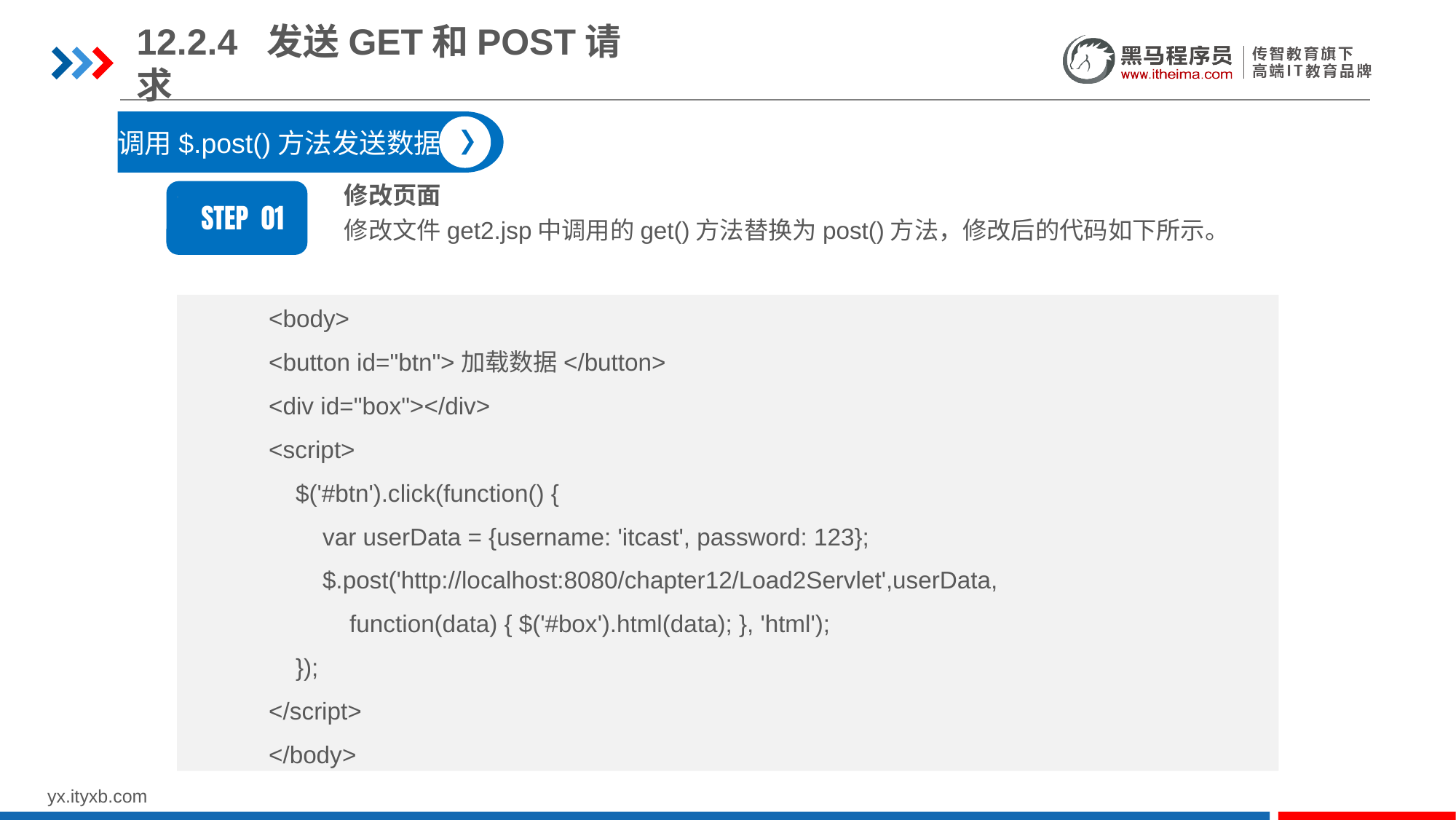

12.2.4  发送GET和POST请求
调用$.post()方法发送数据

修改页面
修改文件get2.jsp中调用的get()方法替换为post()方法，修改后的代码如下所示。

STEP  01
<body>
<button id="btn">加载数据</button>
<div id="box"></div>
<script>
    $('#btn').click(function() {
        var userData = {username: 'itcast', password: 123};
        $.post('http://localhost:8080/chapter12/Load2Servlet',userData,
            function(data) { $('#box').html(data); }, 'html');
    });
</script>
</body>